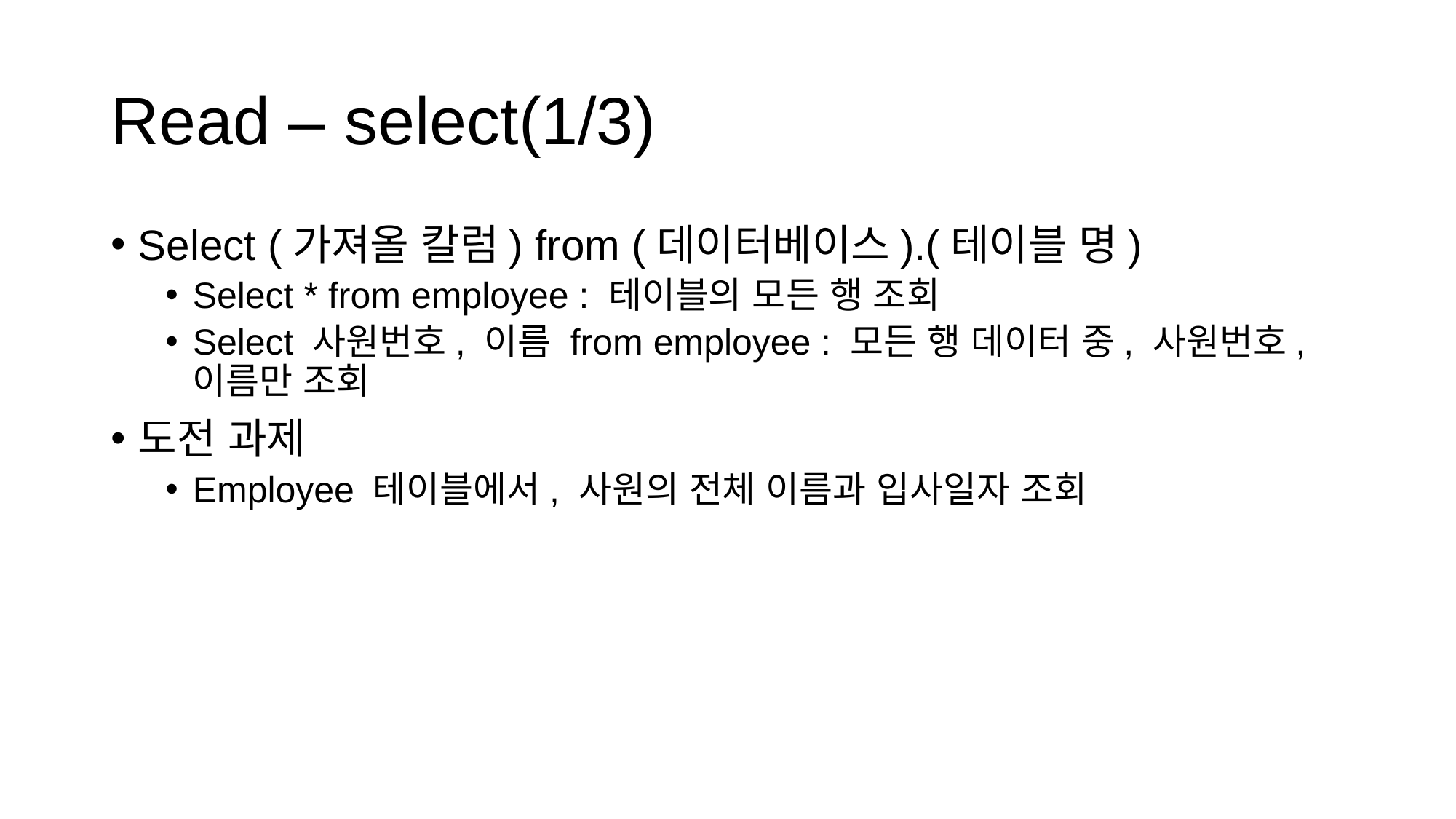

# Read – select(1/3)
Select (가져올 칼럼) from (데이터베이스).(테이블 명)
Select * from employee : 테이블의 모든 행 조회
Select 사원번호, 이름 from employee : 모든 행 데이터 중, 사원번호, 이름만 조회
도전 과제
Employee 테이블에서, 사원의 전체 이름과 입사일자 조회